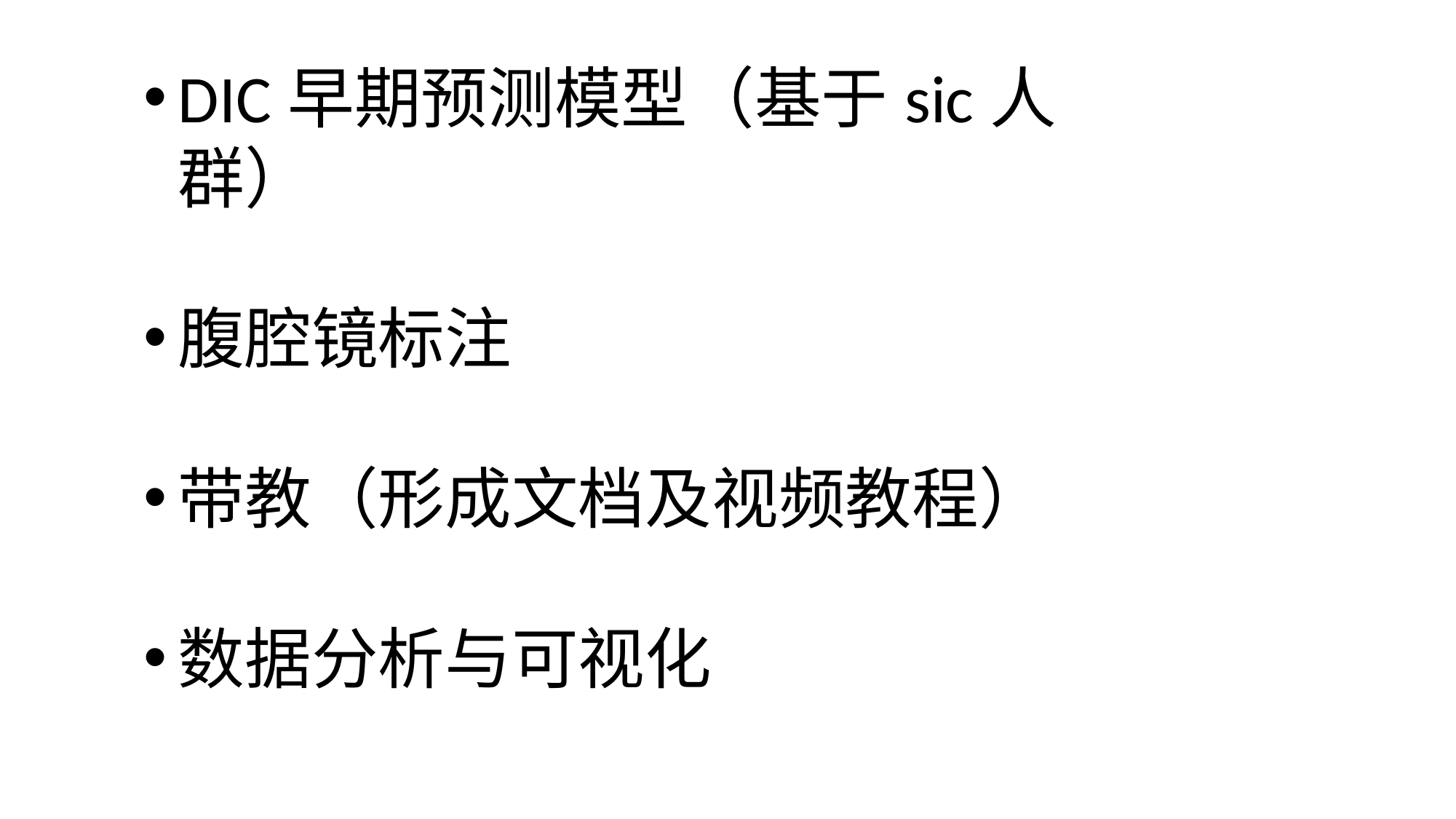

DIC早期预测模型（基于sic人群）
腹腔镜标注

带教（形成文档及视频教程）

数据分析与可视化